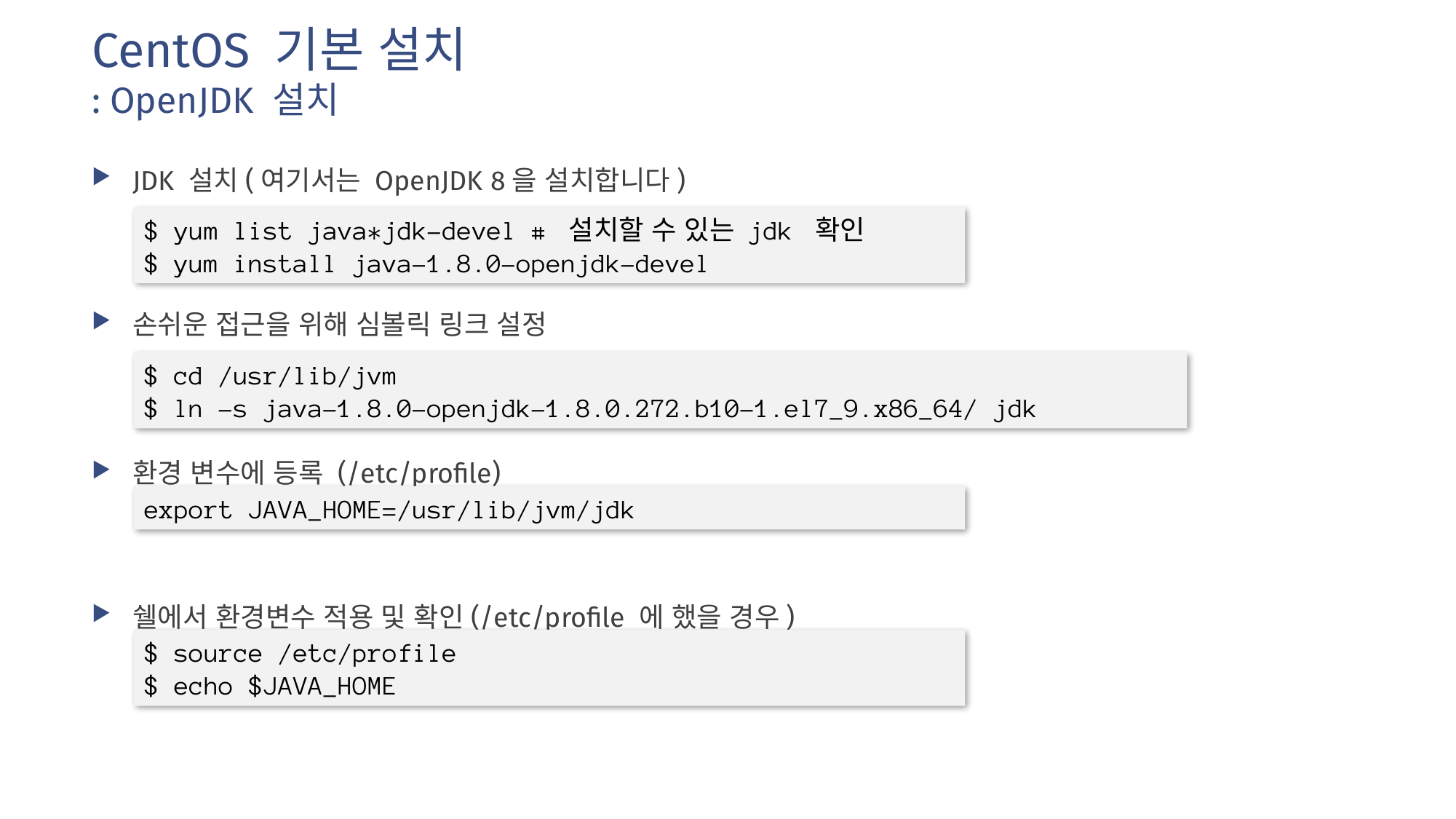

# CentOS 기본 설치 : OpenJDK 설치
JDK 설치(여기서는 OpenJDK 8을 설치합니다)

손쉬운 접근을 위해 심볼릭 링크 설정

환경 변수에 등록 (/etc/profile)

쉘에서 환경변수 적용 및 확인(/etc/profile 에 했을 경우)

$ yum list java*jdk-devel # 설치할 수 있는 jdk 확인
$ yum install java-1.8.0-openjdk-devel
$ cd /usr/lib/jvm
$ ln -s java-1.8.0-openjdk-1.8.0.272.b10-1.el7_9.x86_64/ jdk
export JAVA_HOME=/usr/lib/jvm/jdk
$ source /etc/profile
$ echo $JAVA_HOME